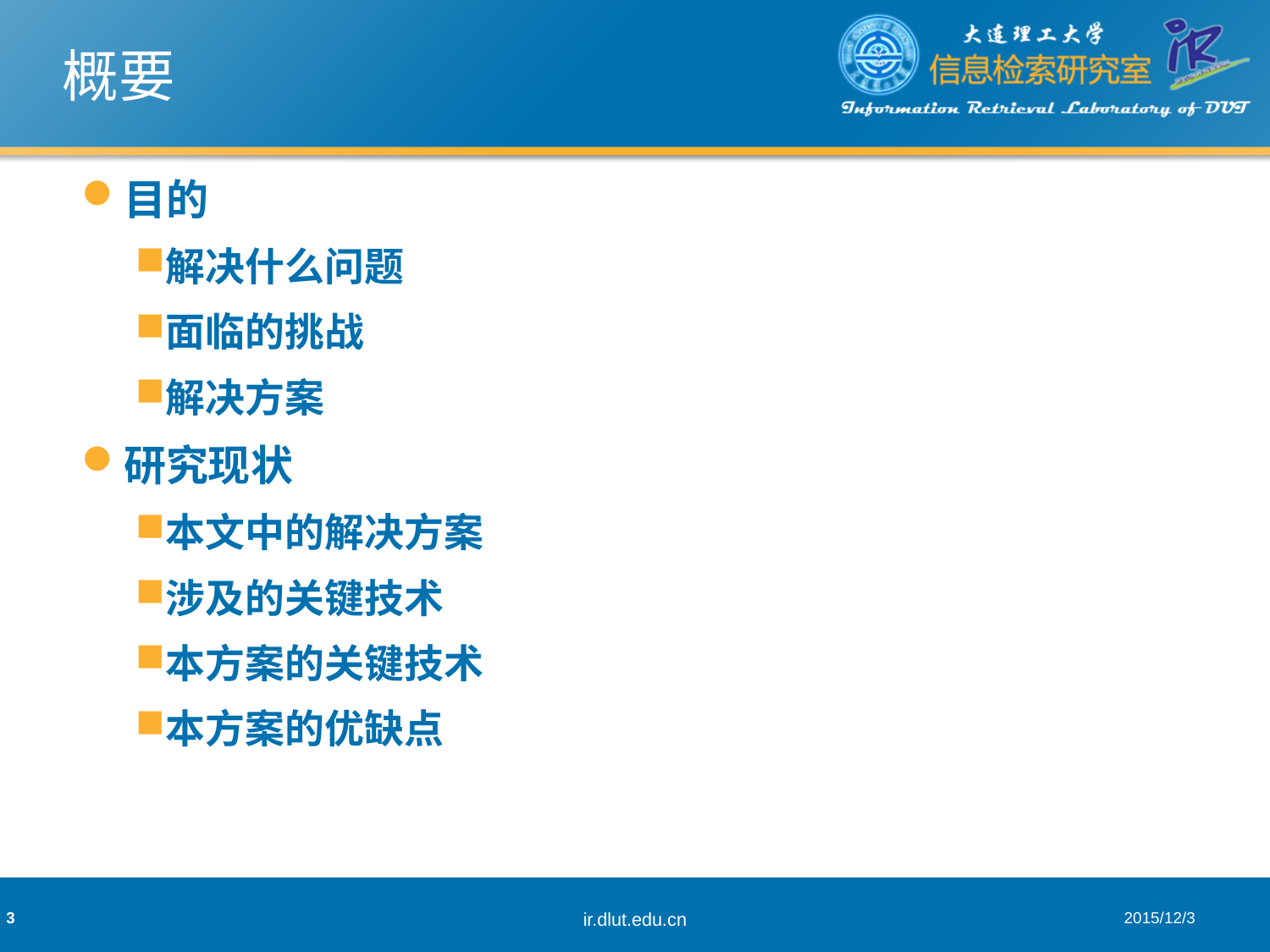

# 概要
目的
解决什么问题
面临的挑战
解决方案
研究现状
本文中的解决方案
涉及的关键技术
本方案的关键技术
本方案的优缺点